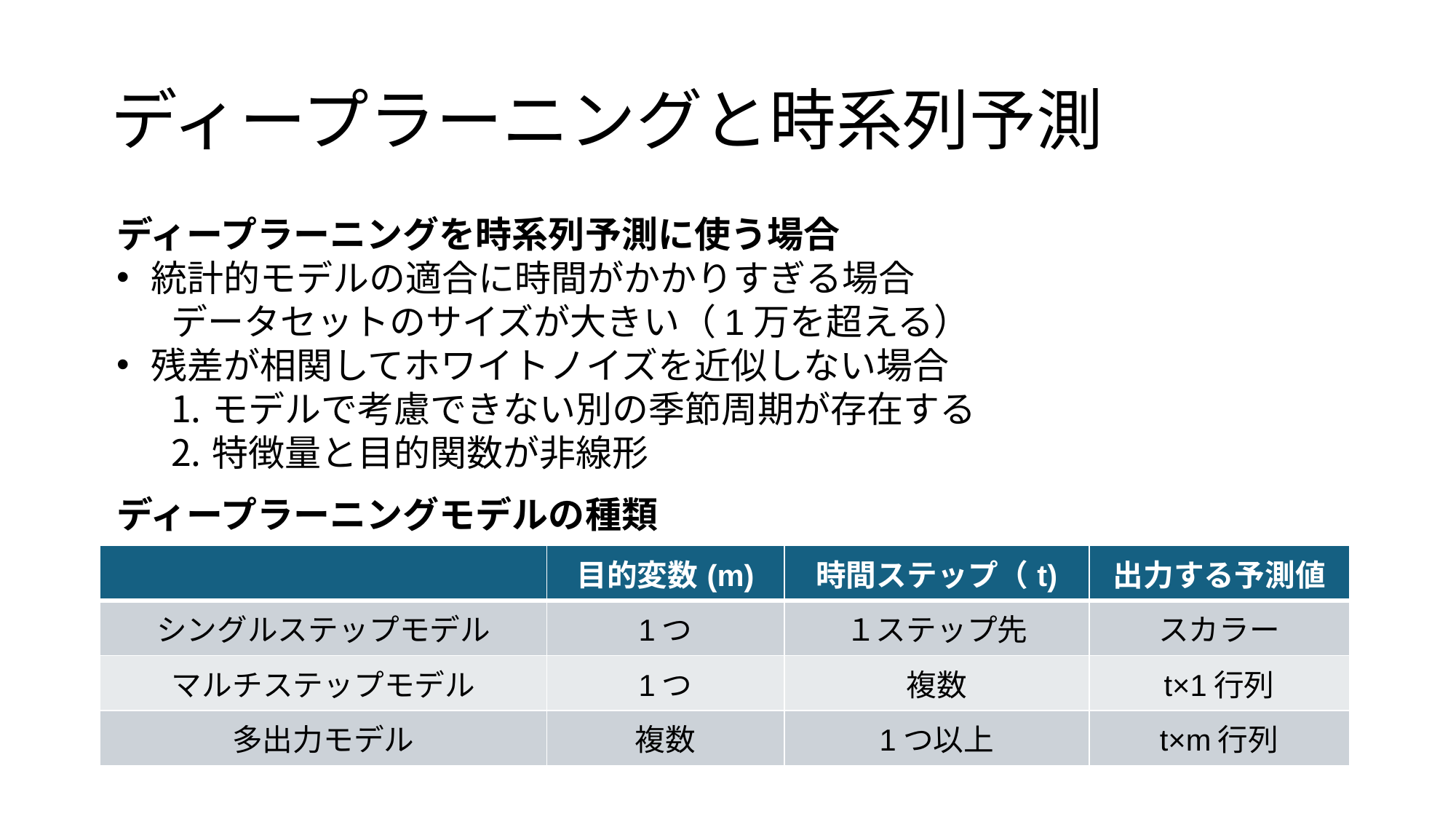

# ディープラーニングと時系列予測
ディープラーニングを時系列予測に使う場合
統計的モデルの適合に時間がかかりすぎる場合
データセットのサイズが大きい（1万を超える）
残差が相関してホワイトノイズを近似しない場合
モデルで考慮できない別の季節周期が存在する
特徴量と目的関数が非線形
ディープラーニングモデルの種類
|  | 目的変数(m) | 時間ステップ（t) | 出力する予測値 |
| --- | --- | --- | --- |
| シングルステップモデル | 1つ | １ステップ先 | スカラー |
| マルチステップモデル | 1つ | 複数 | t×1行列 |
| 多出力モデル | 複数 | 1つ以上 | t×m行列 |